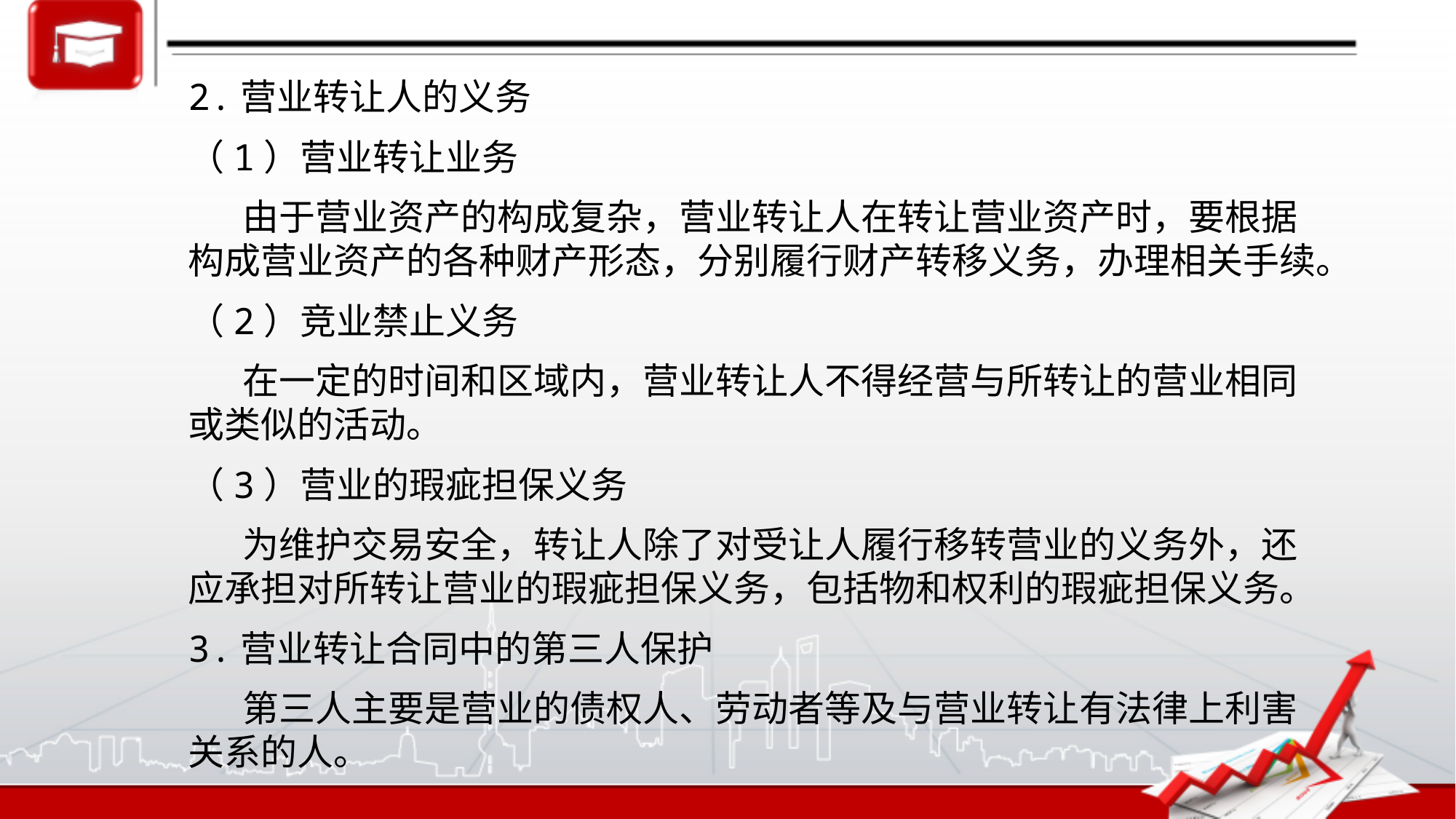

2.营业转让人的义务
（1）营业转让业务
由于营业资产的构成复杂，营业转让人在转让营业资产时，要根据构成营业资产的各种财产形态，分别履行财产转移义务，办理相关手续。
（2）竞业禁止义务
在一定的时间和区域内，营业转让人不得经营与所转让的营业相同或类似的活动。
（3）营业的瑕疵担保义务
为维护交易安全，转让人除了对受让人履行移转营业的义务外，还应承担对所转让营业的瑕疵担保义务，包括物和权利的瑕疵担保义务。
3.营业转让合同中的第三人保护
第三人主要是营业的债权人、劳动者等及与营业转让有法律上利害关系的人。